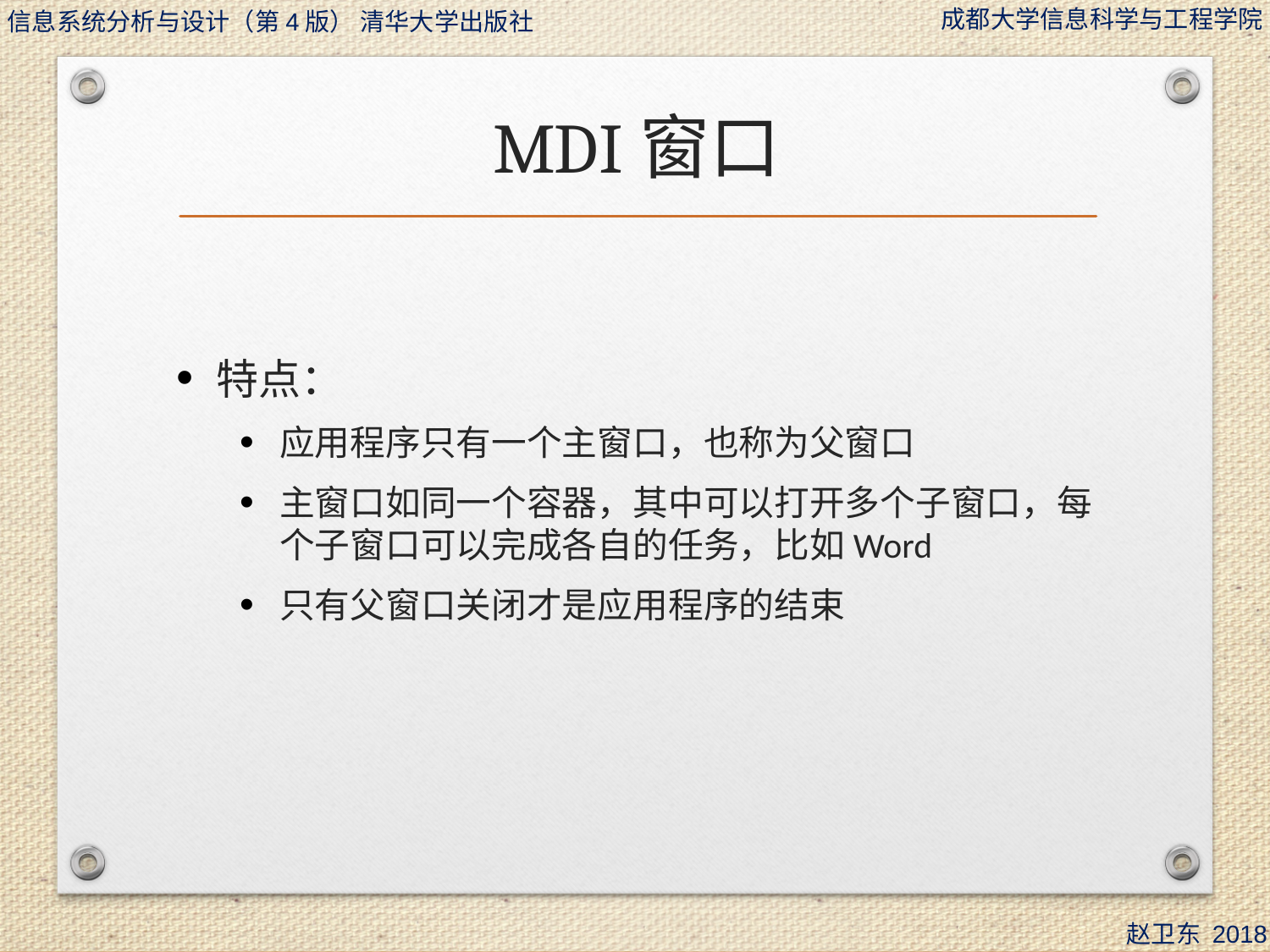

# MDI窗口
特点：
应用程序只有一个主窗口，也称为父窗口
主窗口如同一个容器，其中可以打开多个子窗口，每个子窗口可以完成各自的任务，比如Word
只有父窗口关闭才是应用程序的结束